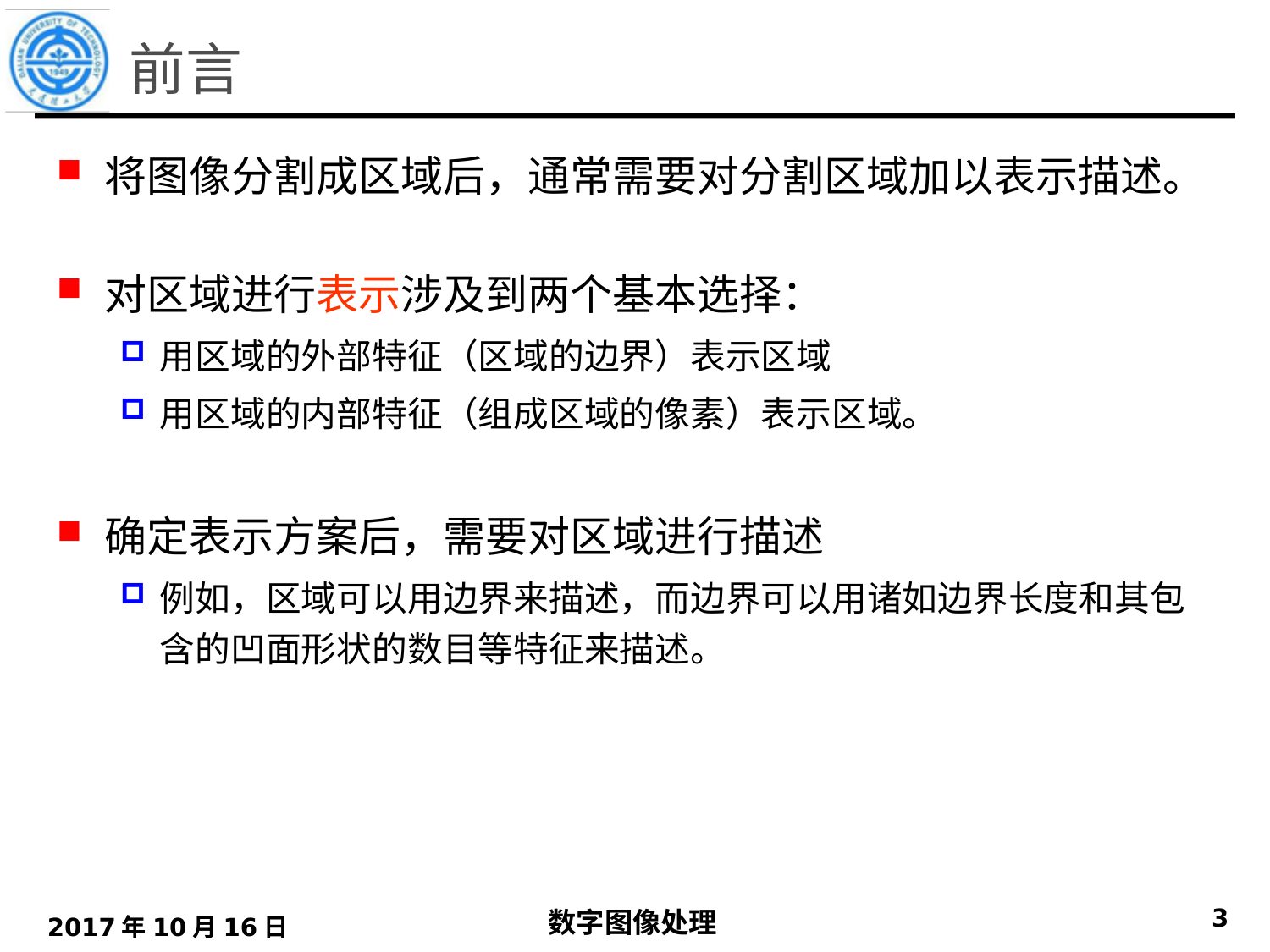

# 前言
将图像分割成区域后，通常需要对分割区域加以表示描述。

对区域进行表示涉及到两个基本选择：
用区域的外部特征（区域的边界）表示区域
用区域的内部特征（组成区域的像素）表示区域。

确定表示方案后，需要对区域进行描述
例如，区域可以用边界来描述，而边界可以用诸如边界长度和其包含的凹面形状的数目等特征来描述。